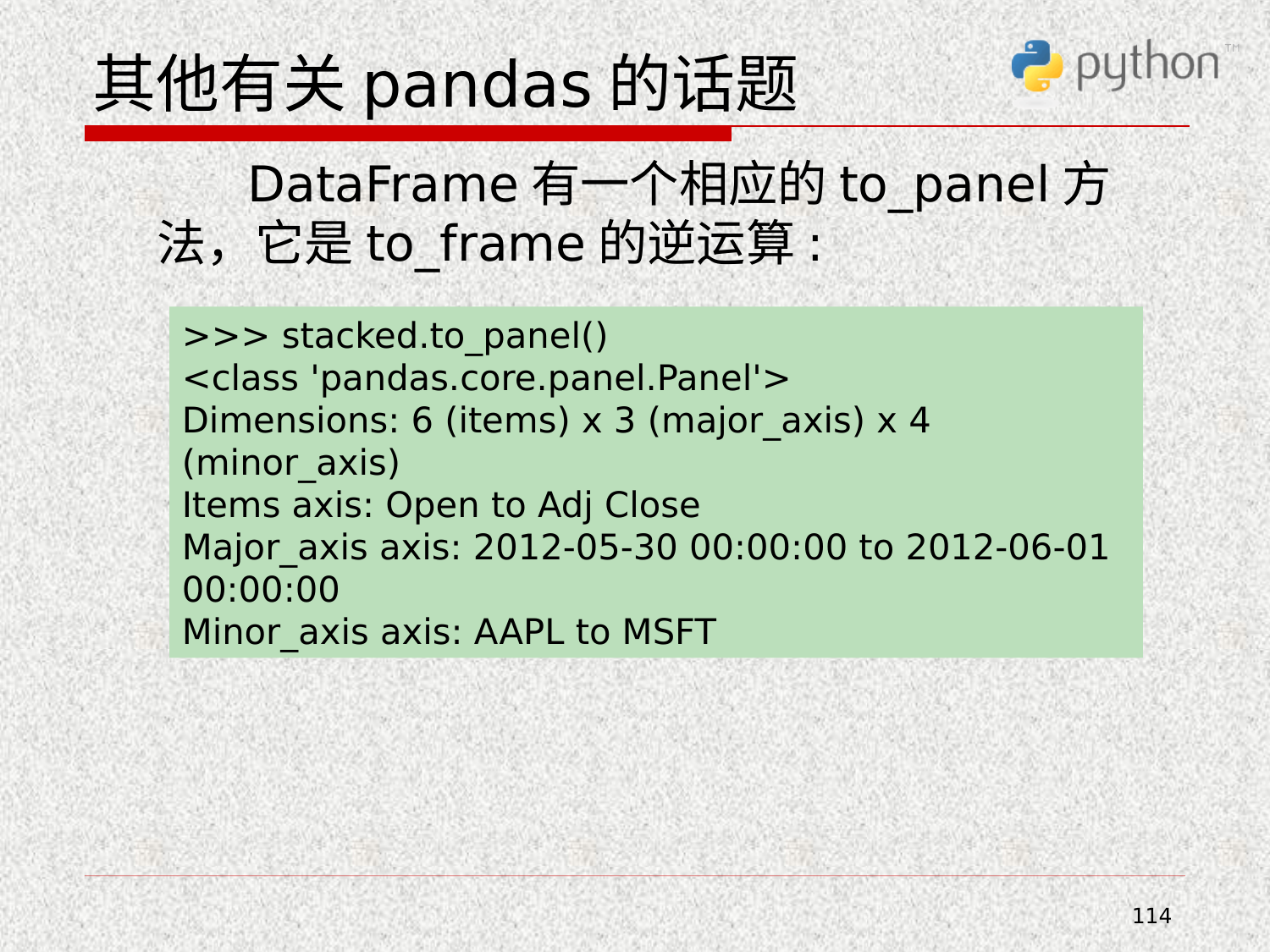

# 其他有关pandas的话题
          DataFrame有一个相应的to_panel方法，它是to_frame的逆运算:

>>> stacked.to_panel()
<class 'pandas.core.panel.Panel'>
Dimensions: 6 (items) x 3 (major_axis) x 4 (minor_axis)
Items axis: Open to Adj Close
Major_axis axis: 2012-05-30 00:00:00 to 2012-06-01 00:00:00
Minor_axis axis: AAPL to MSFT
114